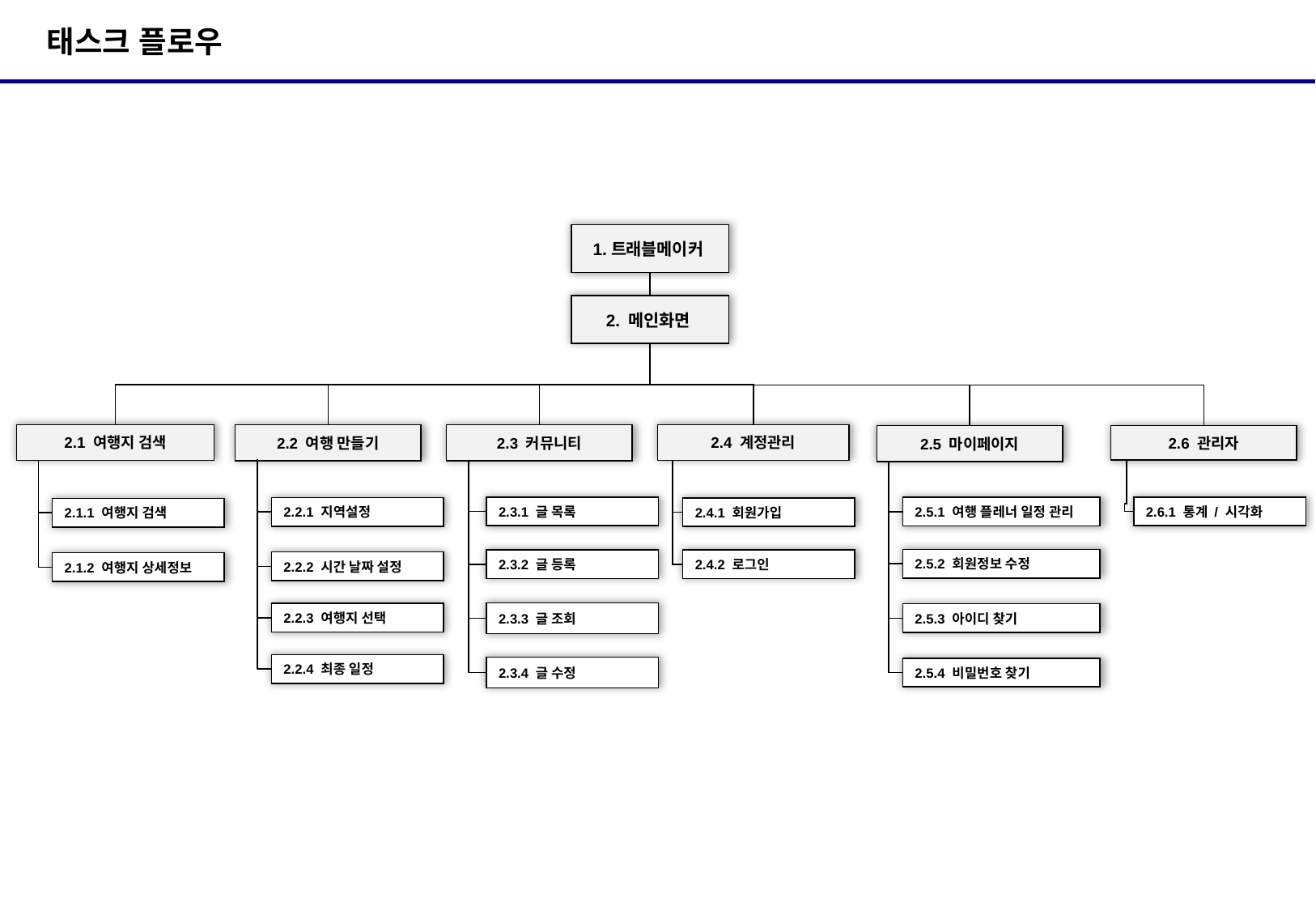

# 태스크 플로우
 1.트래블메이커
 2. 메인화면
2.4 계정관리

2.1 여행지 검색

2.2 여행 만들기

2.3 커뮤니티

2.6 관리자

2.5 마이페이지

2.6.1 통계 / 시각화
2.3.1 글 목록
2.5.1 여행 플레너 일정 관리
2.2.1 지역설정
2.4.1 회원가입
2.1.1 여행지 검색
2.5.2 회원정보 수정
2.4.2 로그인
2.3.2 글 등록
2.2.2 시간 날짜 설정
2.1.2 여행지 상세정보
2.3.3 글 조회
2.2.3 여행지 선택
2.5.3 아이디 찾기
2.2.4 최종 일정
2.3.4 글 수정
2.5.4 비밀번호 찾기